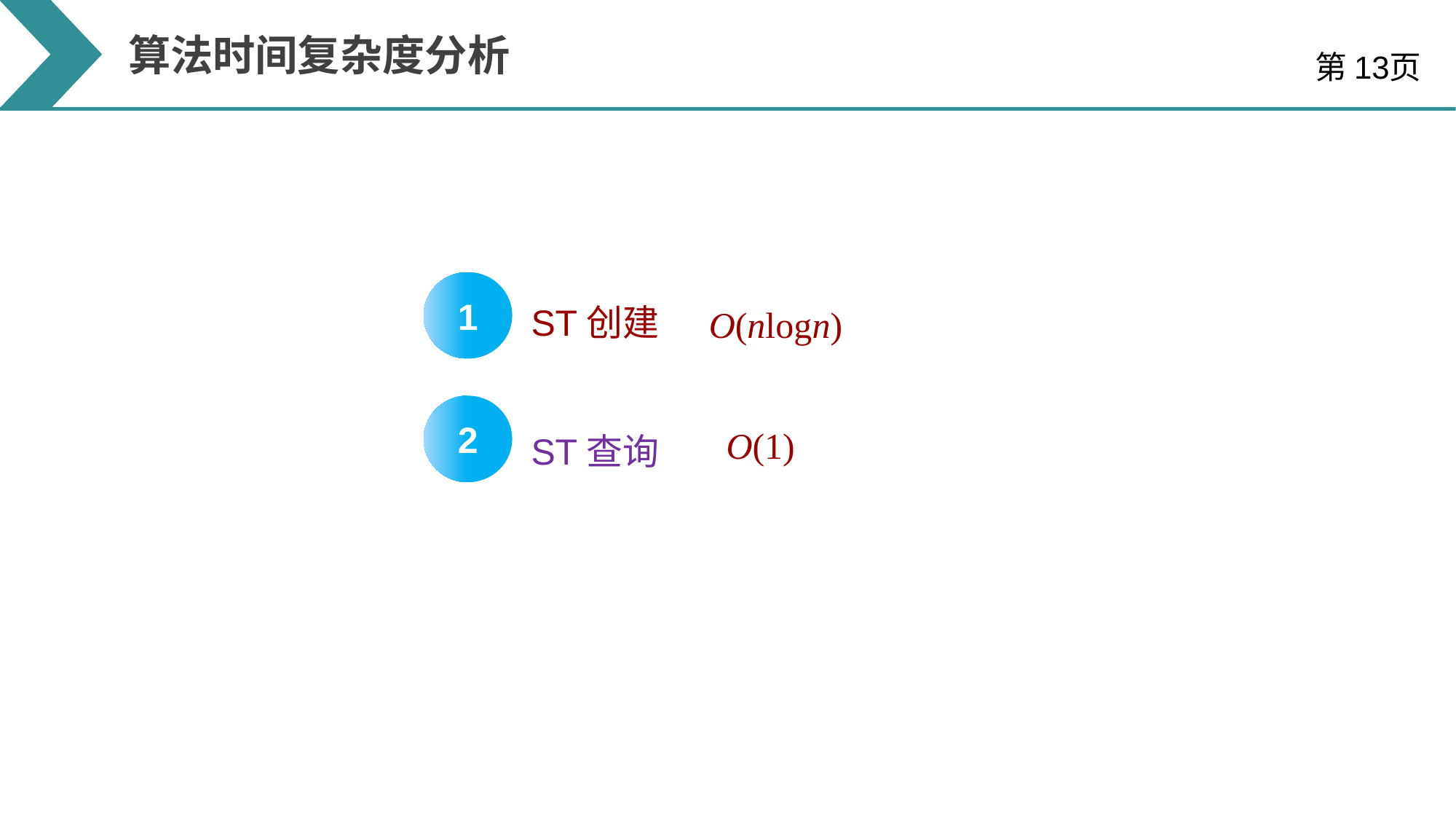

算法时间复杂度分析
第13页
1
ST创建
O(nlogn)
2
O(1)
ST查询